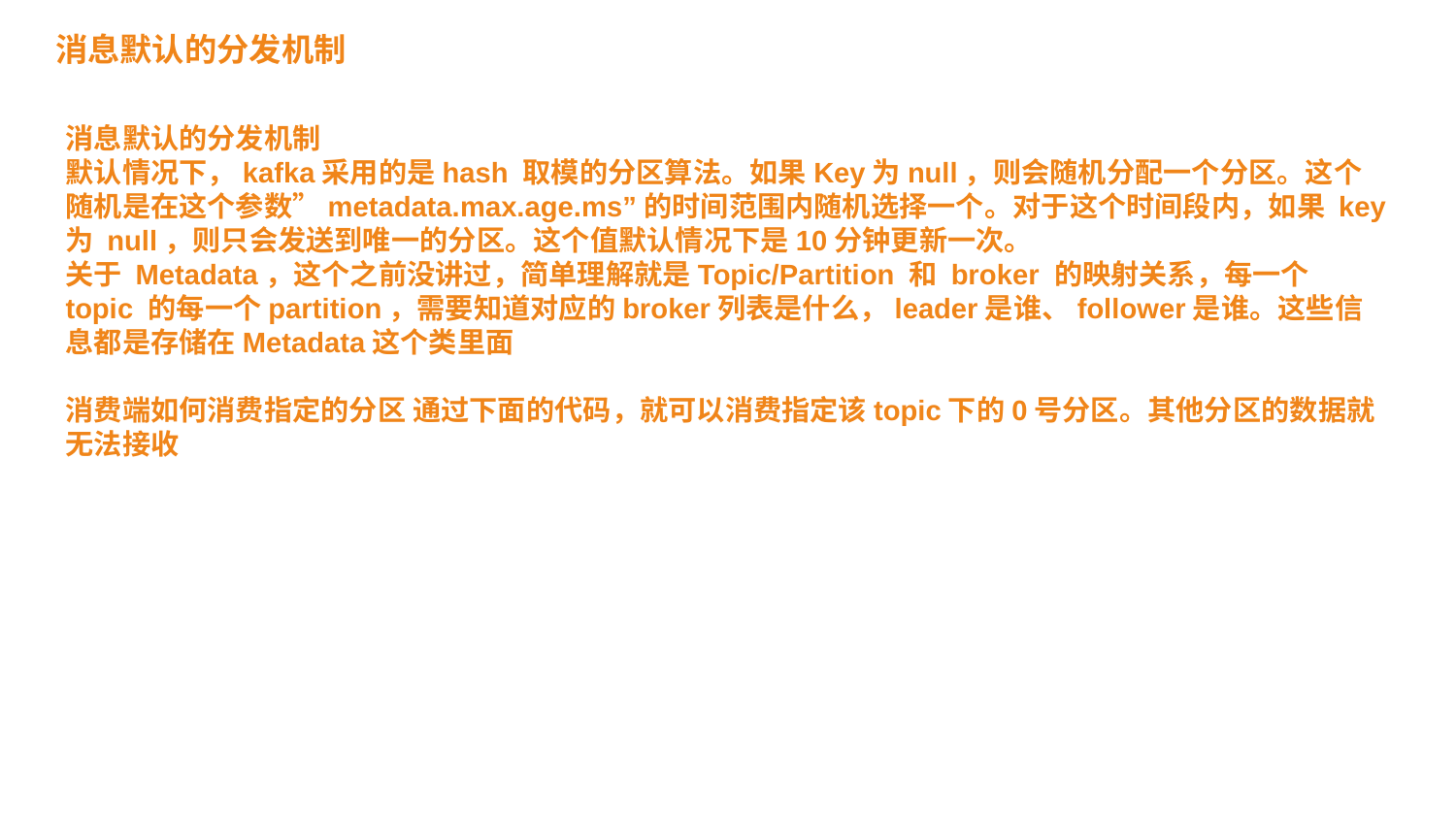

消息默认的分发机制
消息默认的分发机制
默认情况下，kafka采用的是hash 取模的分区算法。如果Key为null，则会随机分配一个分区。这个随机是在这个参数”metadata.max.age.ms”的时间范围内随机选择一个。对于这个时间段内，如果 key 为 null，则只会发送到唯一的分区。这个值默认情况下是10分钟更新一次。
关于 Metadata，这个之前没讲过，简单理解就是Topic/Partition 和 broker 的映射关系，每一个 topic 的每一个partition，需要知道对应的broker列表是什么，leader是谁、follower是谁。这些信息都是存储在Metadata这个类里面

消费端如何消费指定的分区 通过下面的代码，就可以消费指定该topic下的0号分区。其他分区的数据就无法接收